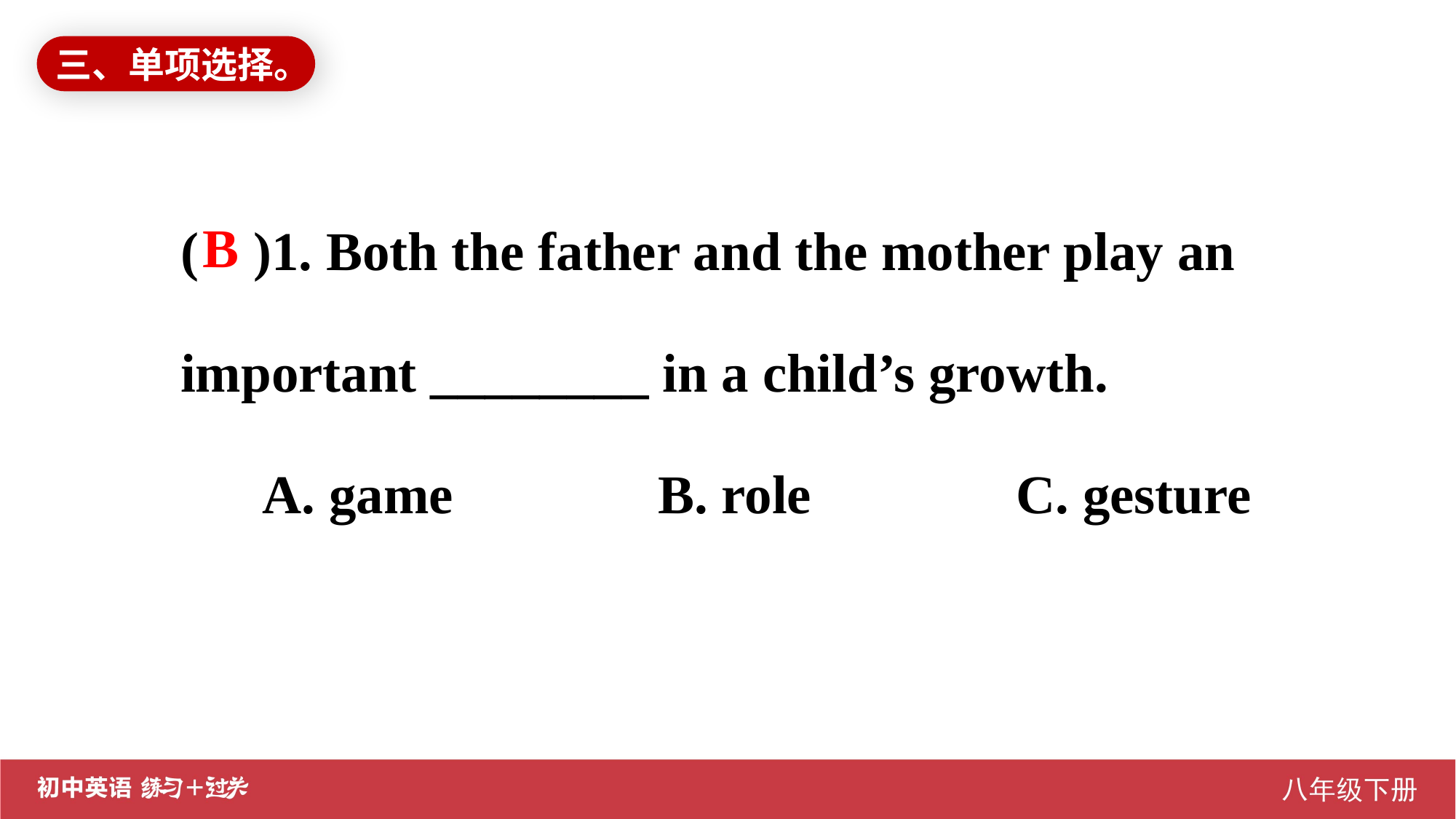

三、单项选择。
(    )1. Both the father and the mother play an important ________ in a child’s growth.
      A. game               B. role               C. gesture
B